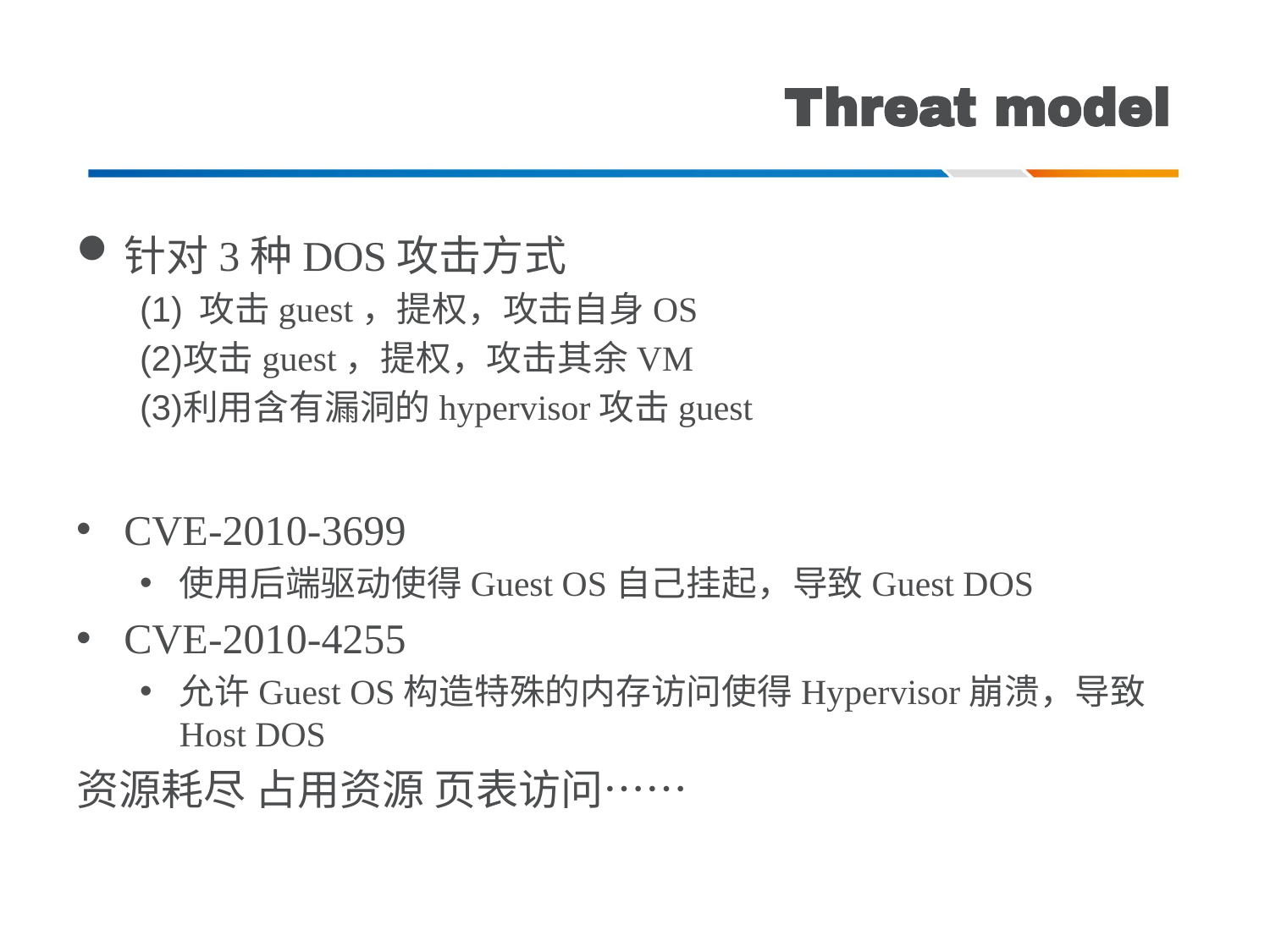

# Threat model
针对3种DOS攻击方式
 攻击guest，提权，攻击自身OS
攻击guest，提权，攻击其余VM
利用含有漏洞的hypervisor攻击guest

CVE-2010-3699
使用后端驱动使得Guest OS自己挂起，导致Guest DOS
CVE-2010-4255
允许Guest OS构造特殊的内存访问使得Hypervisor崩溃，导致Host DOS
资源耗尽 占用资源 页表访问……